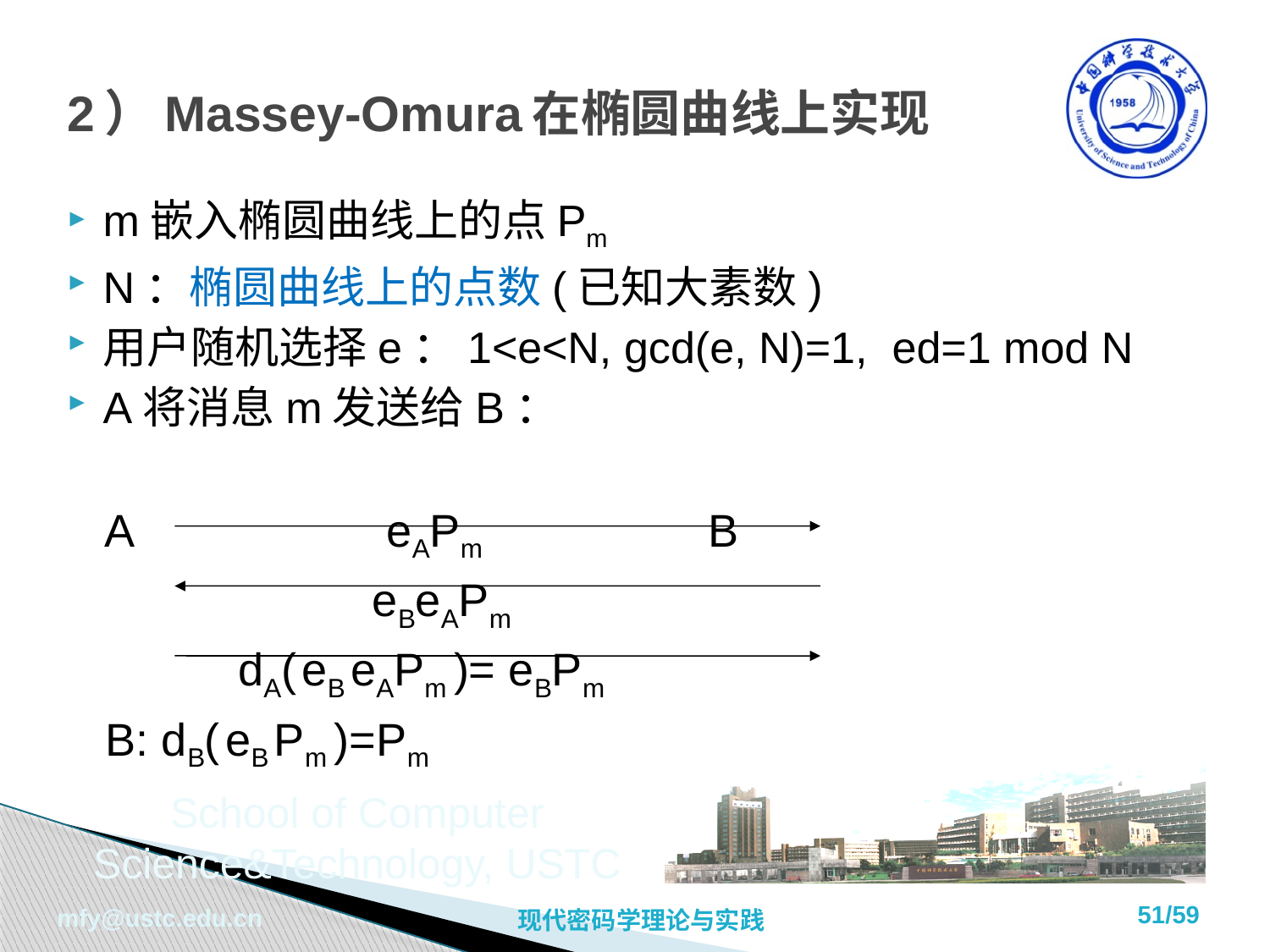

# 2）Massey-Omura在椭圆曲线上实现
m嵌入椭圆曲线上的点Pm
N：椭圆曲线上的点数(已知大素数)
用户随机选择e：1<e<N, gcd(e, N)=1,  ed=1 mod N
A将消息m发送给B：

   A                    eAPm                                         B
                        eBeAPm
                               dA( eB eAPm )= eBPm
   B: dB( eB Pm )=Pm